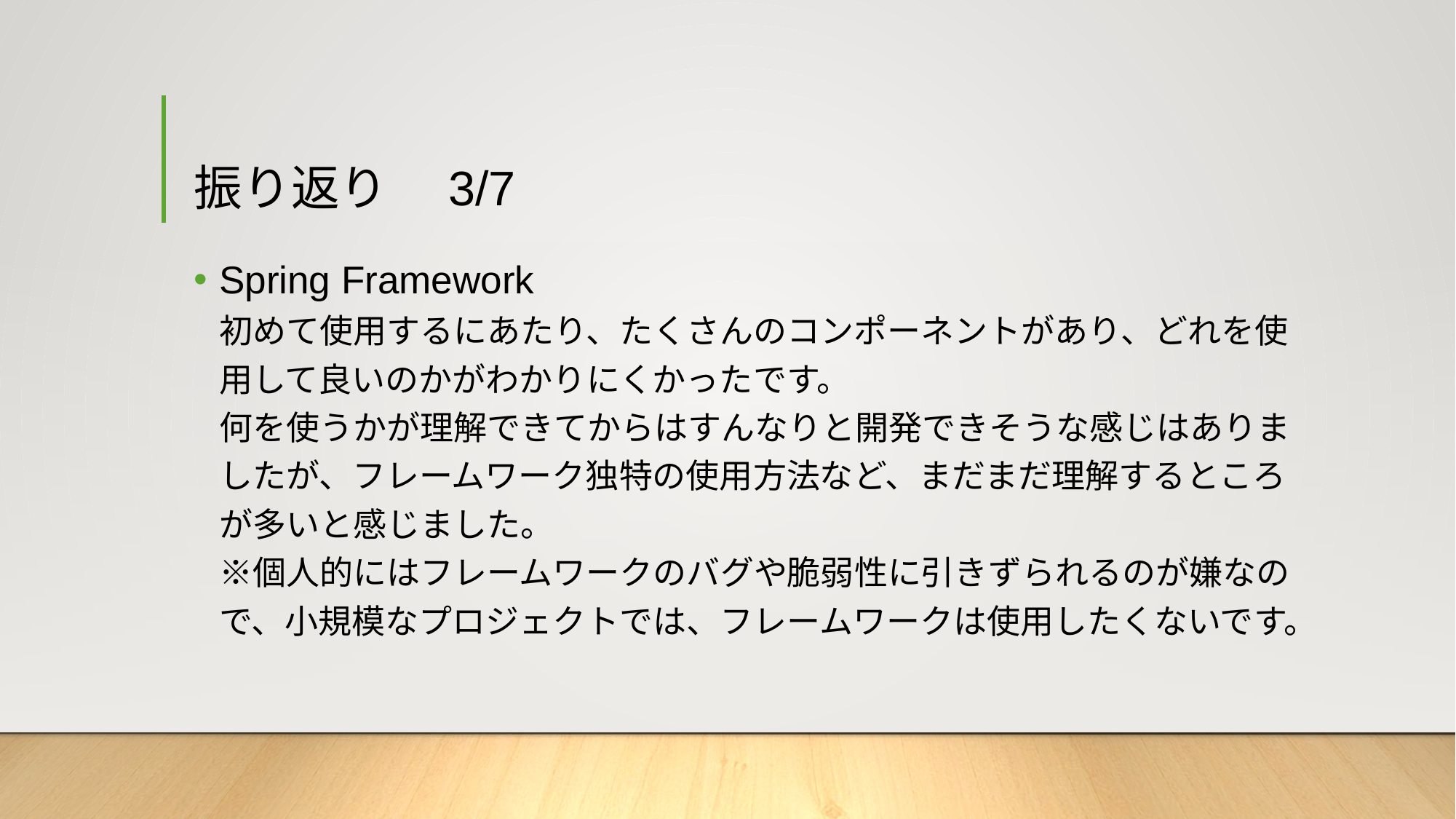

# 振り返り　3/7
Spring Framework
初めて使用するにあたり、たくさんのコンポーネントがあり、どれを使用して良いのかがわかりにくかったです。
何を使うかが理解できてからはすんなりと開発できそうな感じはありましたが、フレームワーク独特の使用方法など、まだまだ理解するところが多いと感じました。
※個人的にはフレームワークのバグや脆弱性に引きずられるのが嫌なので、小規模なプロジェクトでは、フレームワークは使用したくないです。